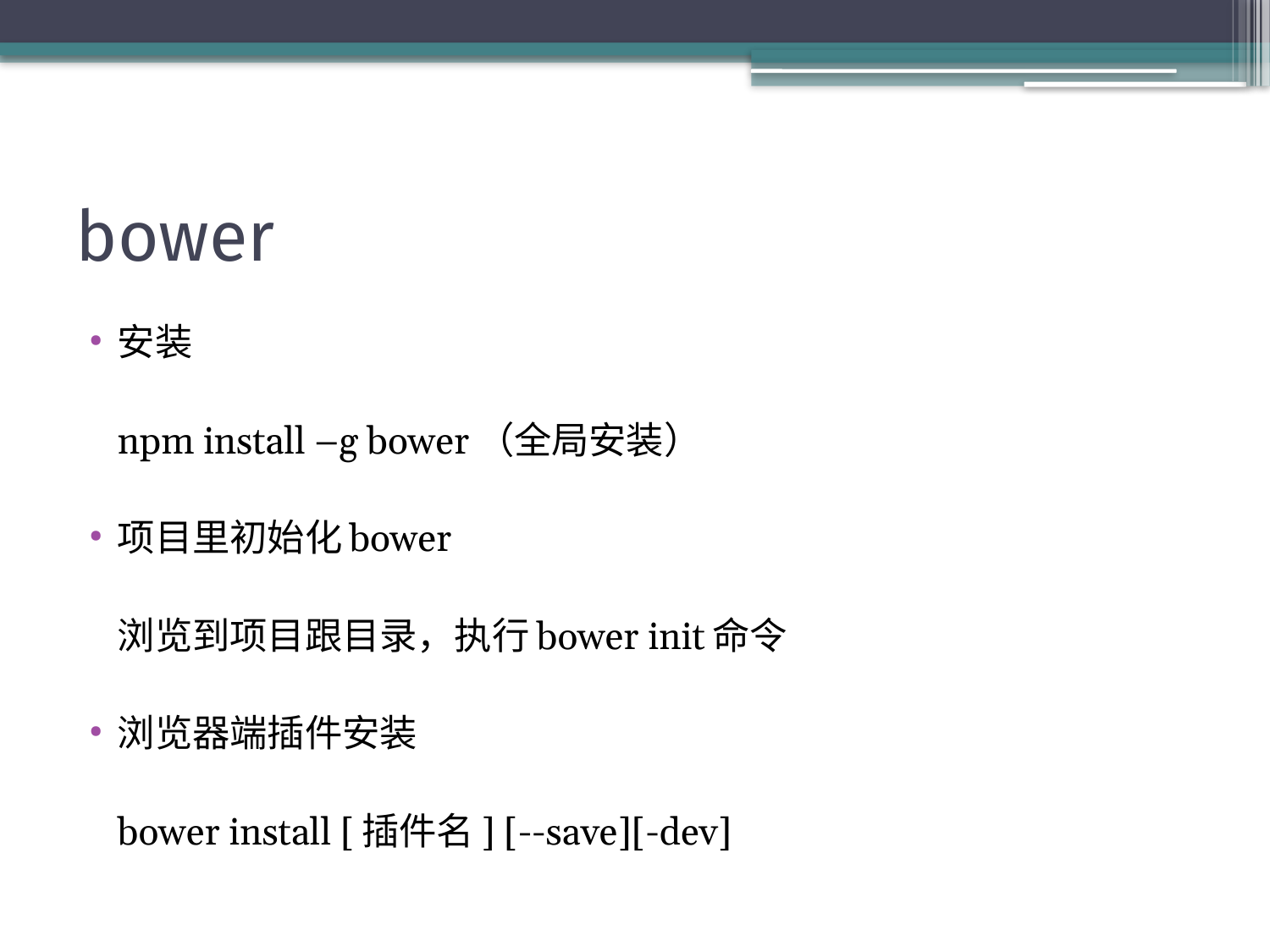

# bower
安装

	npm install –g bower（全局安装）

项目里初始化bower

	浏览到项目跟目录，执行bower init命令

浏览器端插件安装

	bower install [插件名] [--save][-dev]